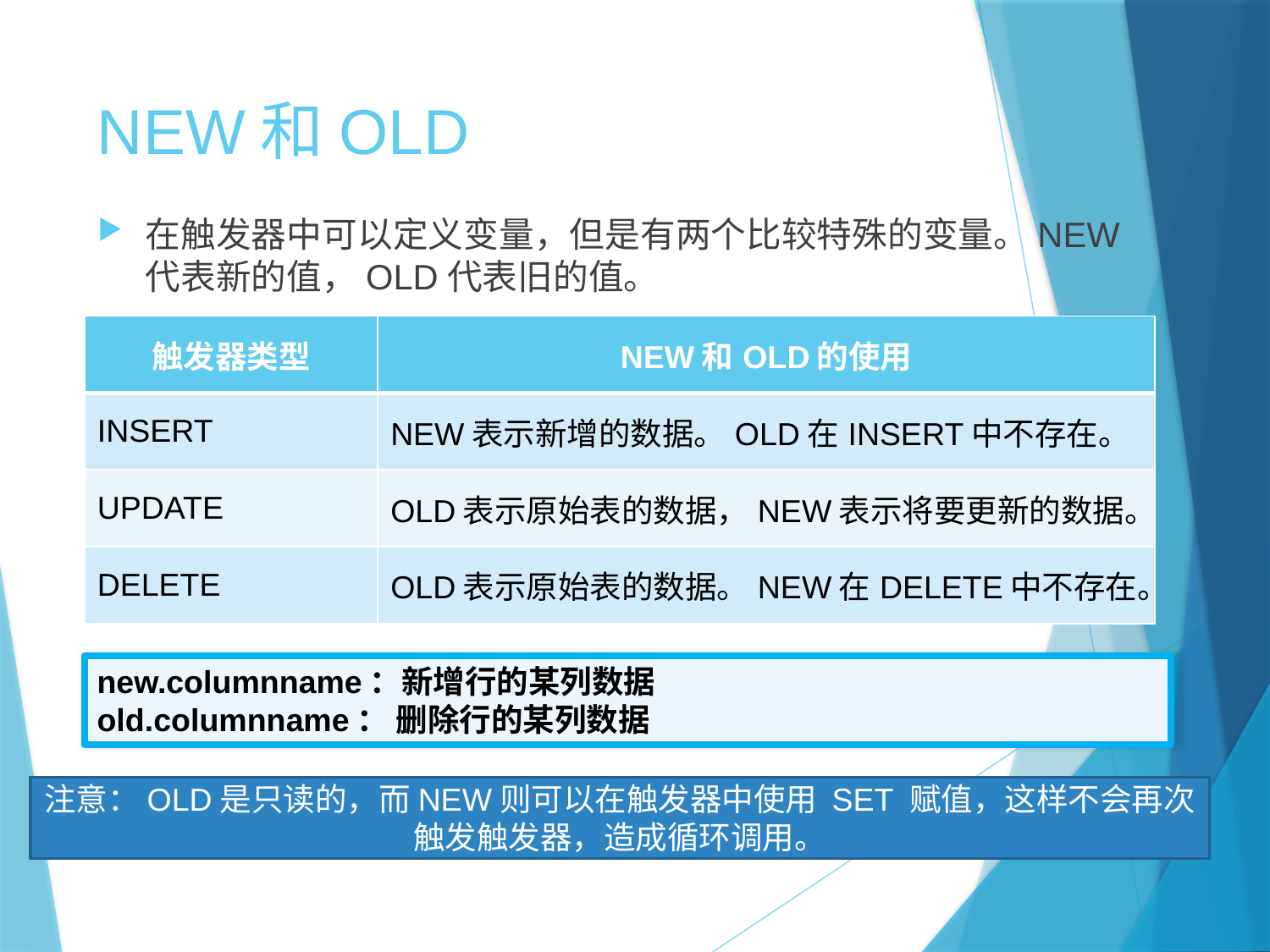

# NEW和OLD
在触发器中可以定义变量，但是有两个比较特殊的变量。NEW代表新的值，OLD代表旧的值。
| 触发器类型 | NEW和OLD的使用 |
| --- | --- |
| INSERT | NEW表示新增的数据。OLD在INSERT中不存在。 |
| UPDATE | OLD表示原始表的数据，NEW表示将要更新的数据。 |
| DELETE | OLD表示原始表的数据。NEW在DELETE中不存在。 |
new.columnname：新增行的某列数据
old.columnname： 删除行的某列数据
注意：OLD是只读的，而NEW则可以在触发器中使用 SET 赋值，这样不会再次触发触发器，造成循环调用。